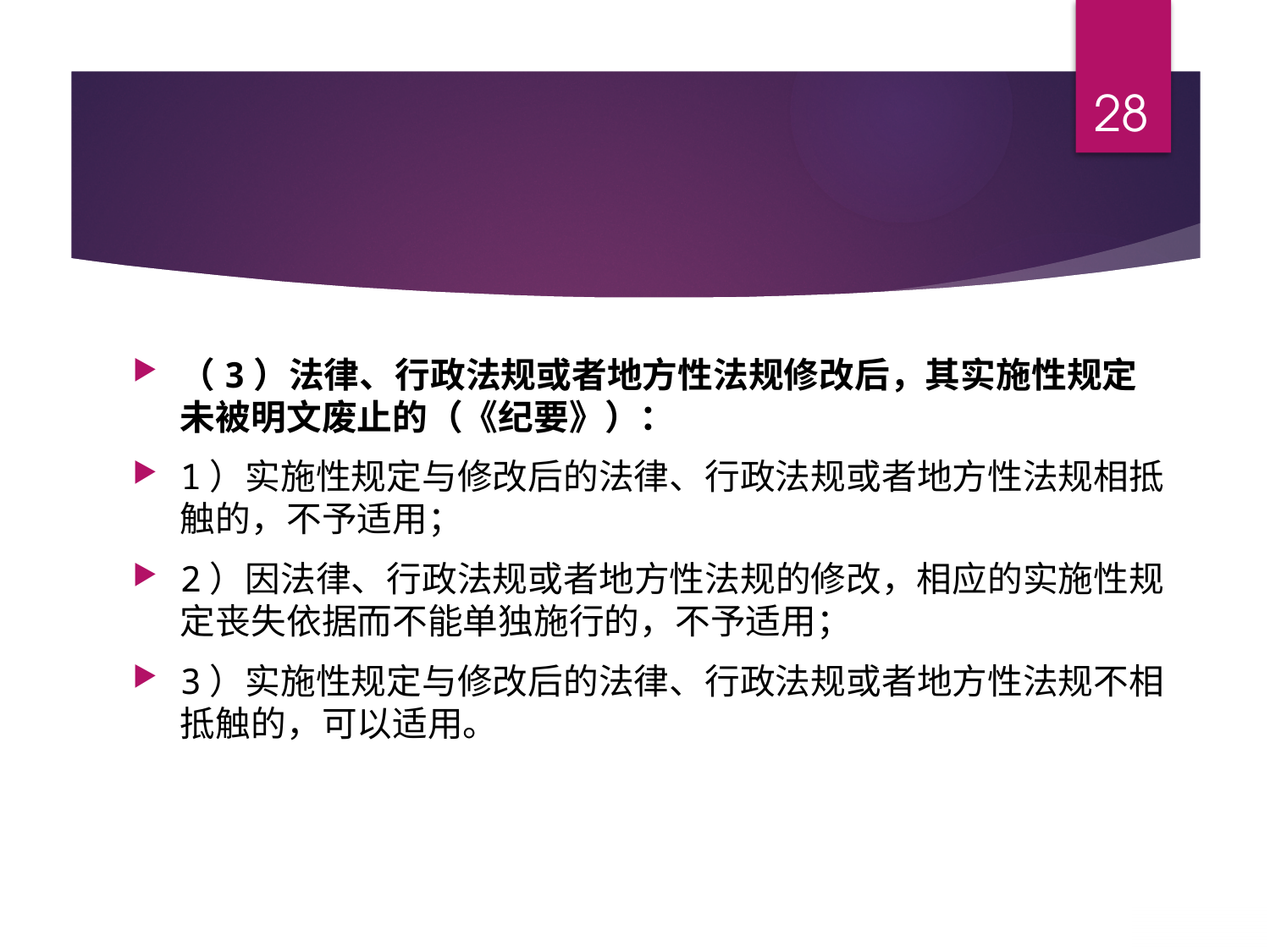

28
#
（3）法律、行政法规或者地方性法规修改后，其实施性规定未被明文废止的（《纪要》）：
1）实施性规定与修改后的法律、行政法规或者地方性法规相抵触的，不予适用；
2）因法律、行政法规或者地方性法规的修改，相应的实施性规定丧失依据而不能单独施行的，不予适用；
3）实施性规定与修改后的法律、行政法规或者地方性法规不相抵触的，可以适用。